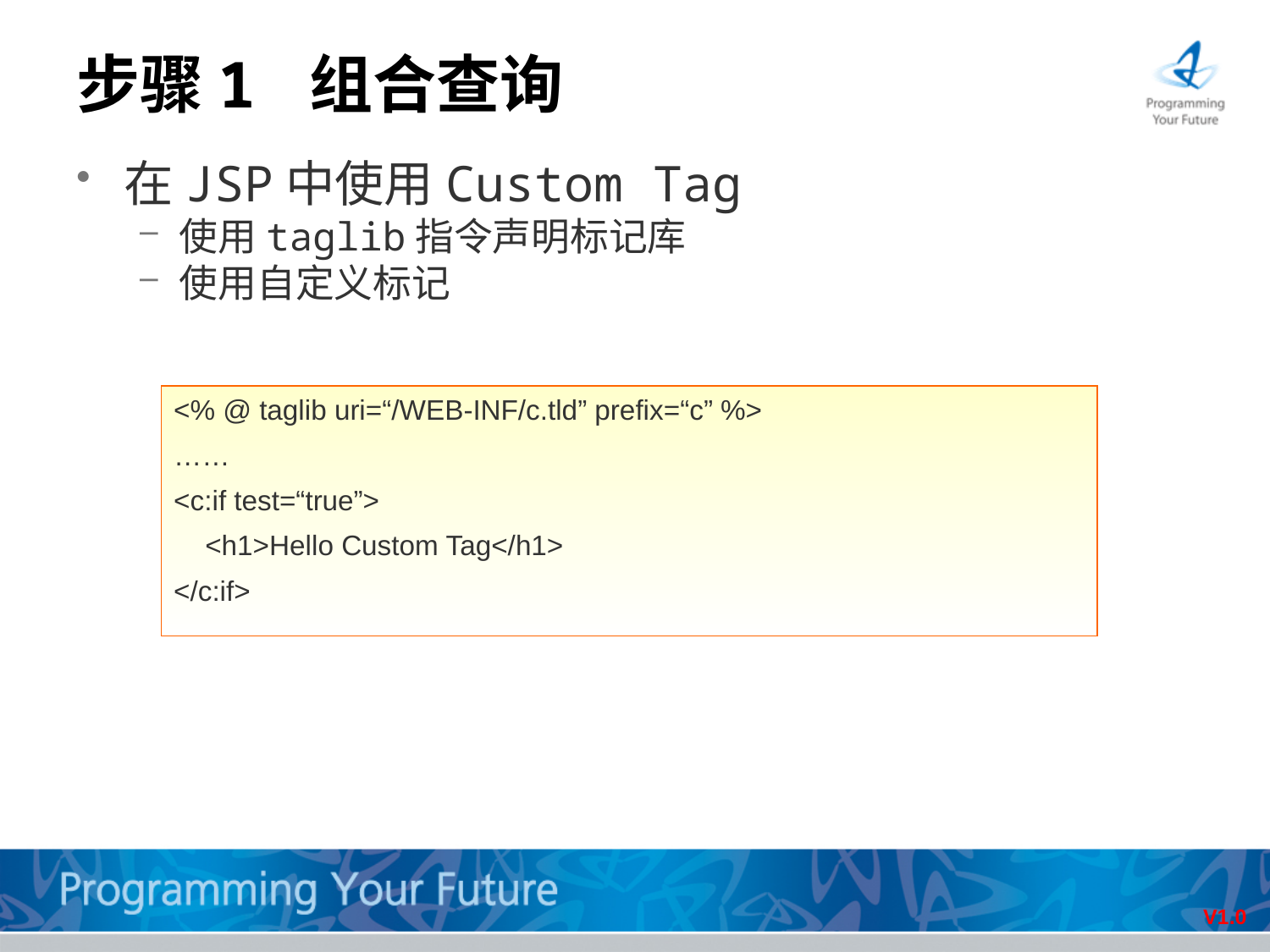

# 步骤1 组合查询
在JSP中使用Custom Tag
使用taglib指令声明标记库
使用自定义标记

<% @ taglib uri=“/WEB-INF/c.tld” prefix=“c” %>
……
<c:if test=“true”>
    <h1>Hello Custom Tag</h1>
</c:if>